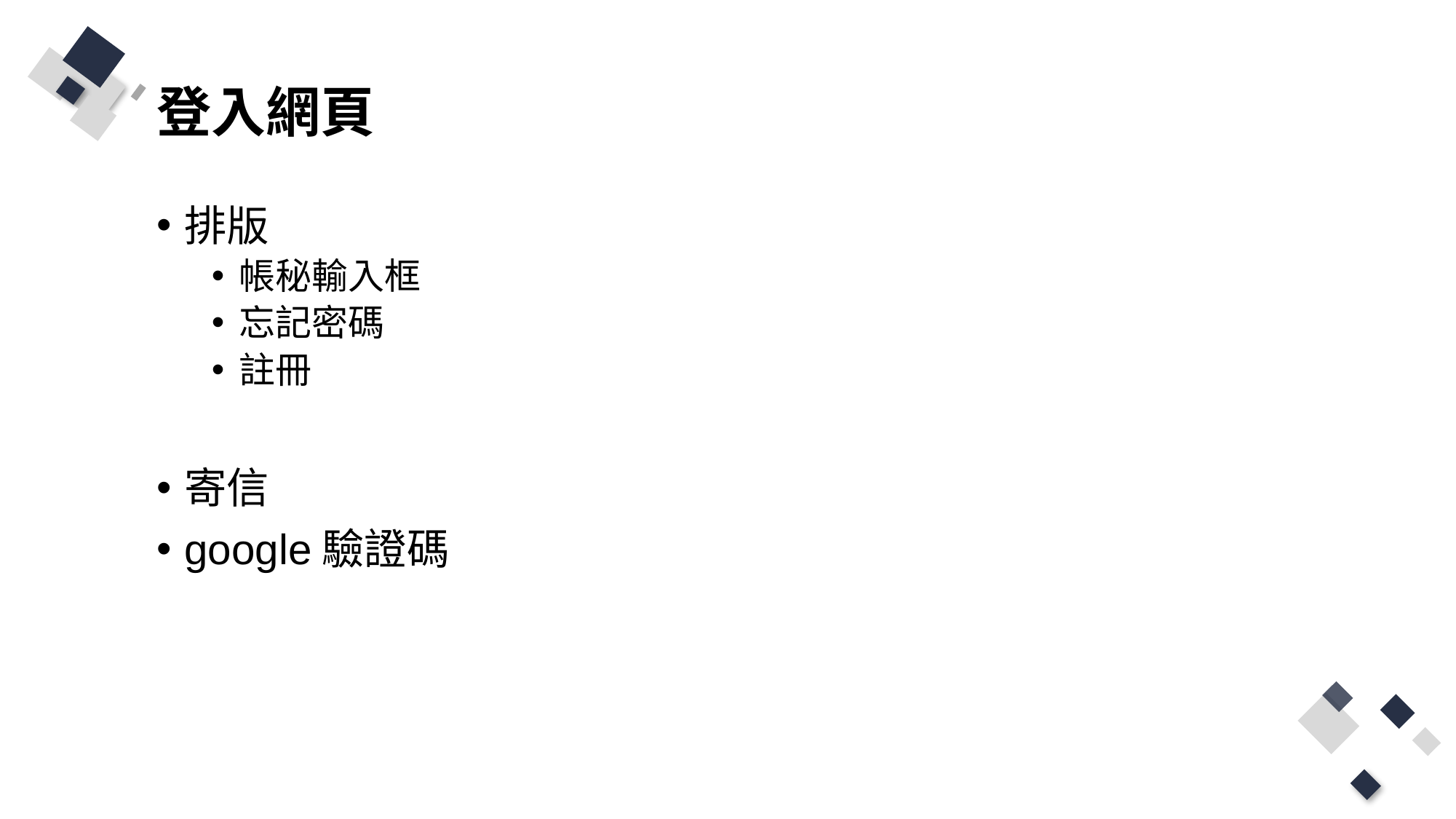

# 登入網頁
排版
帳秘輸入框
忘記密碼
註冊

寄信
google驗證碼